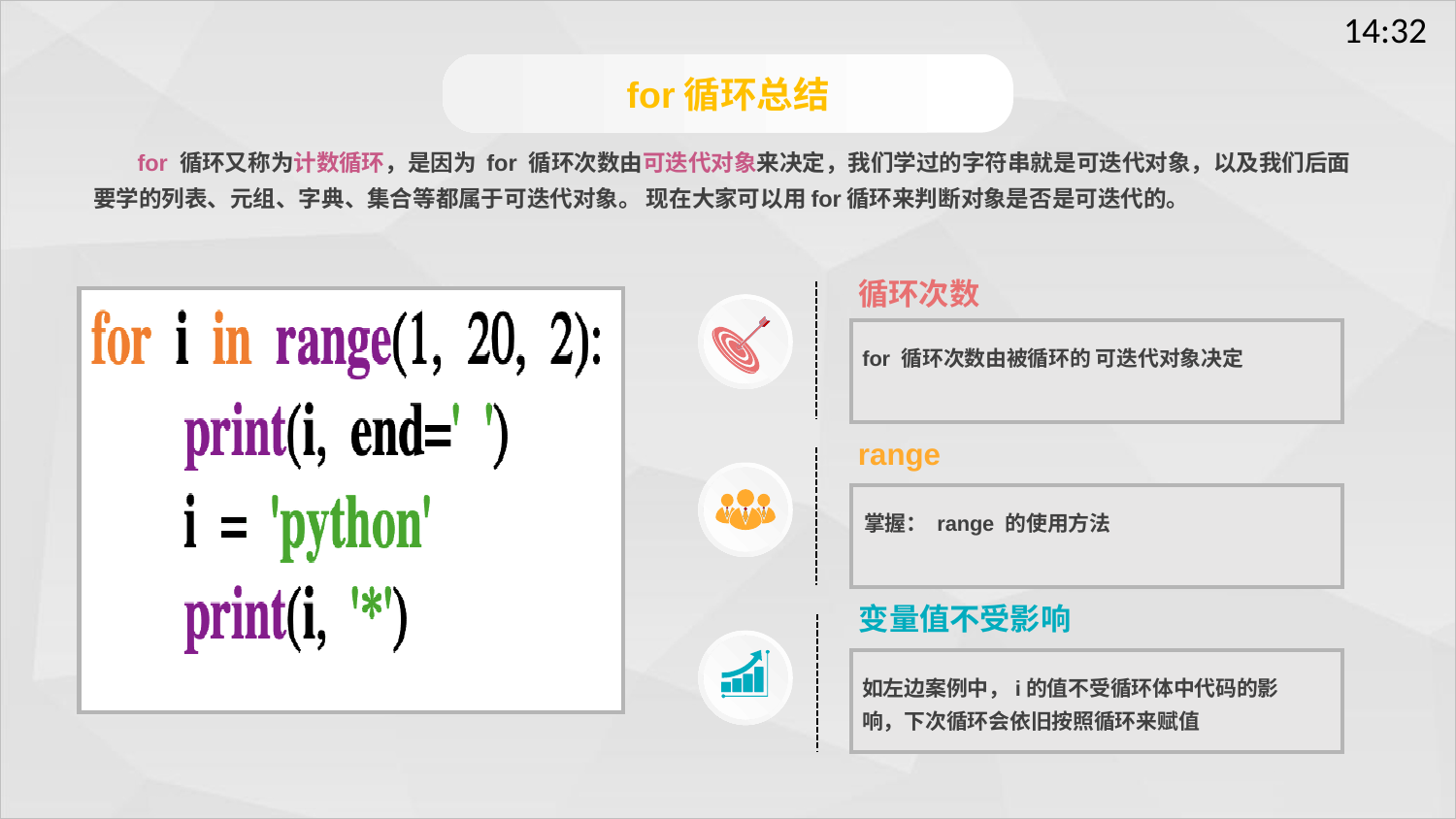

for循环总结
       for 循环又称为计数循环，是因为 for 循环次数由可迭代对象来决定，我们学过的字符串就是可迭代对象，以及我们后面要学的列表、元组、字典、集合等都属于可迭代对象。 现在大家可以用for循环来判断对象是否是可迭代的。
循环次数

for 循环次数由被循环的 可迭代对象决定
range

掌握： range 的使用方法
变量值不受影响

如左边案例中，i的值不受循环体中代码的影响，下次循环会依旧按照循环来赋值